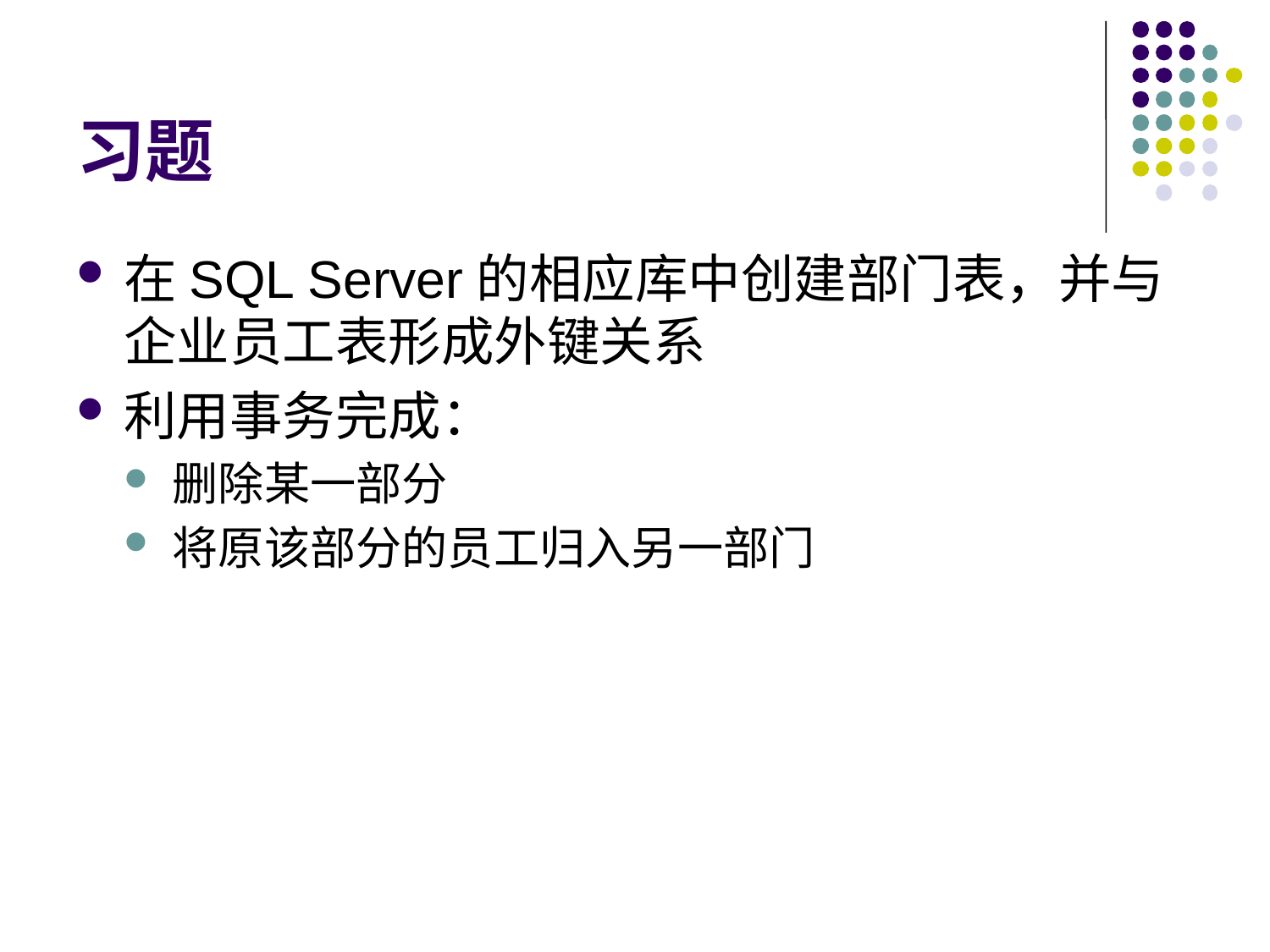

# 习题
在SQL Server的相应库中创建部门表，并与企业员工表形成外键关系
利用事务完成：
删除某一部分
将原该部分的员工归入另一部门